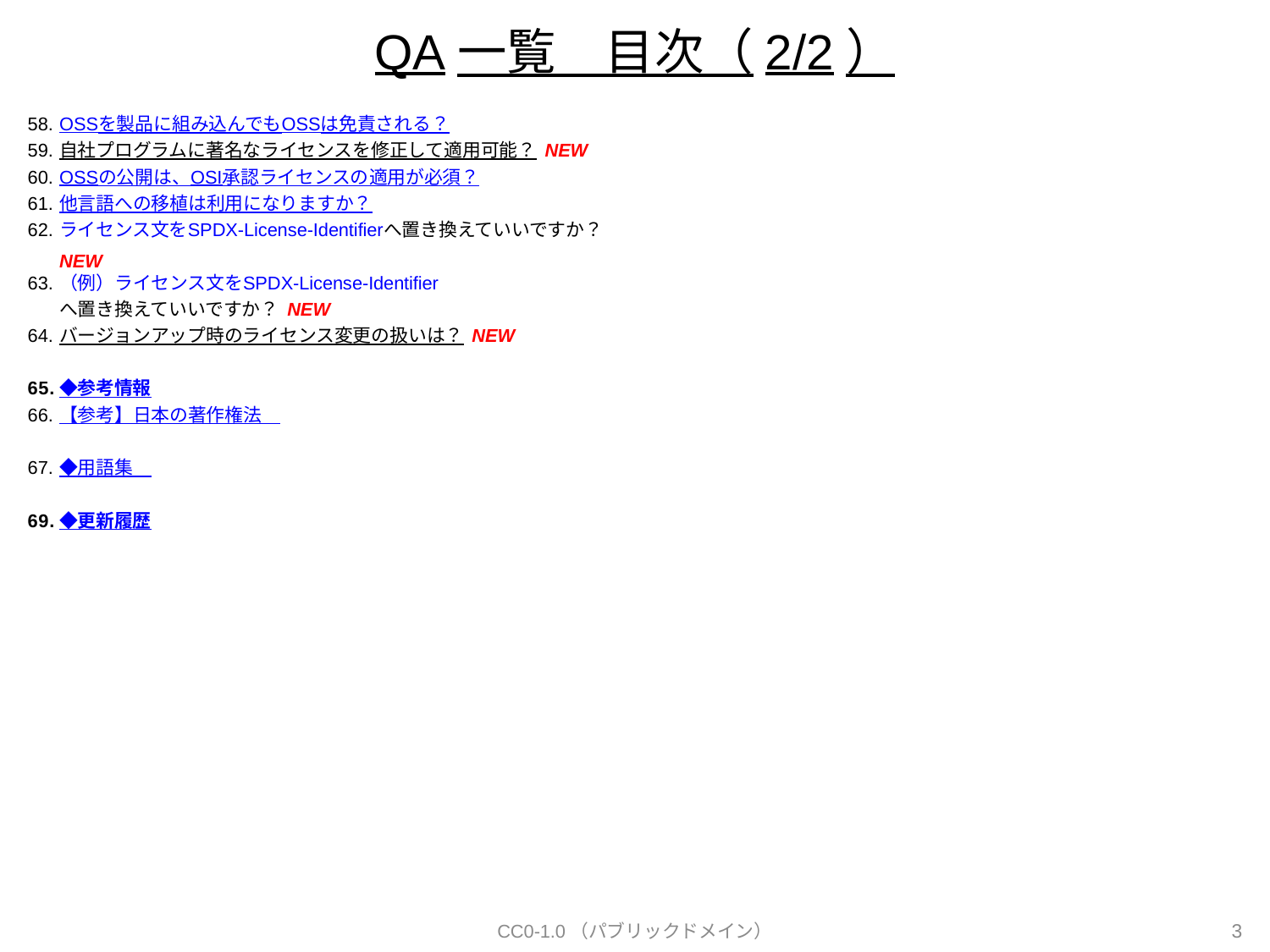

# QA一覧　目次（2/2）
OSSを製品に組み込んでもOSSは免責される？
自社プログラムに著名なライセンスを修正して適用可能？ NEW
OSSの公開は、OSI承認ライセンスの適用が必須？
他言語への移植は利用になりますか？
ライセンス文をSPDX-License-Identifierへ置き換えていいですか？ NEW
（例）ライセンス文をSPDX-License-Identifierへ置き換えていいですか？ NEW
バージョンアップ時のライセンス変更の扱いは？ NEW

◆参考情報
【参考】日本の著作権法

◆用語集

◆更新履歴

CC0-1.0（パブリックドメイン）
3